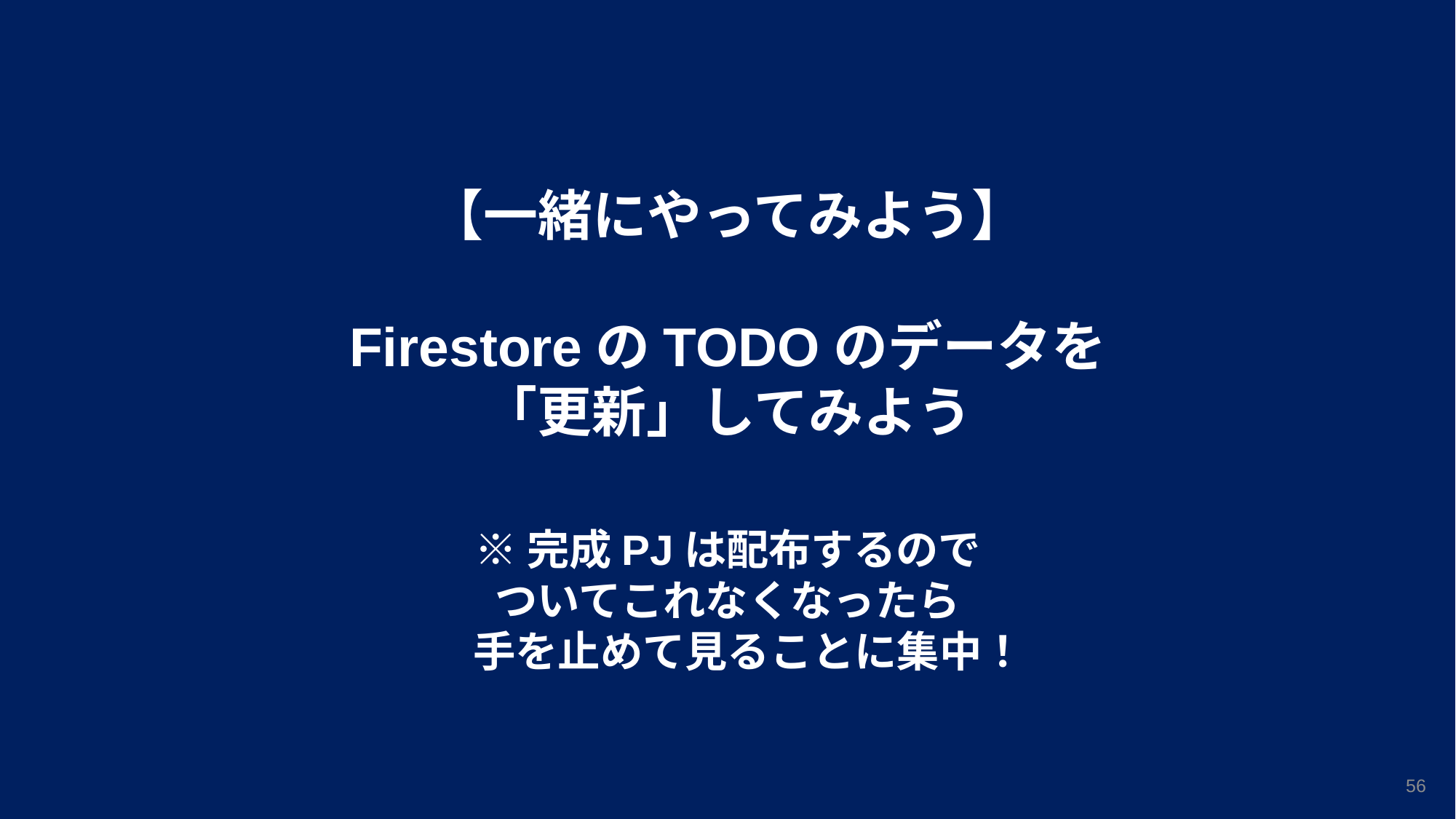

【一緒にやってみよう】

FirestoreのTODOのデータを
「更新」してみよう
※完成PJは配布するので
ついてこれなくなったら
　手を止めて見ることに集中！
56